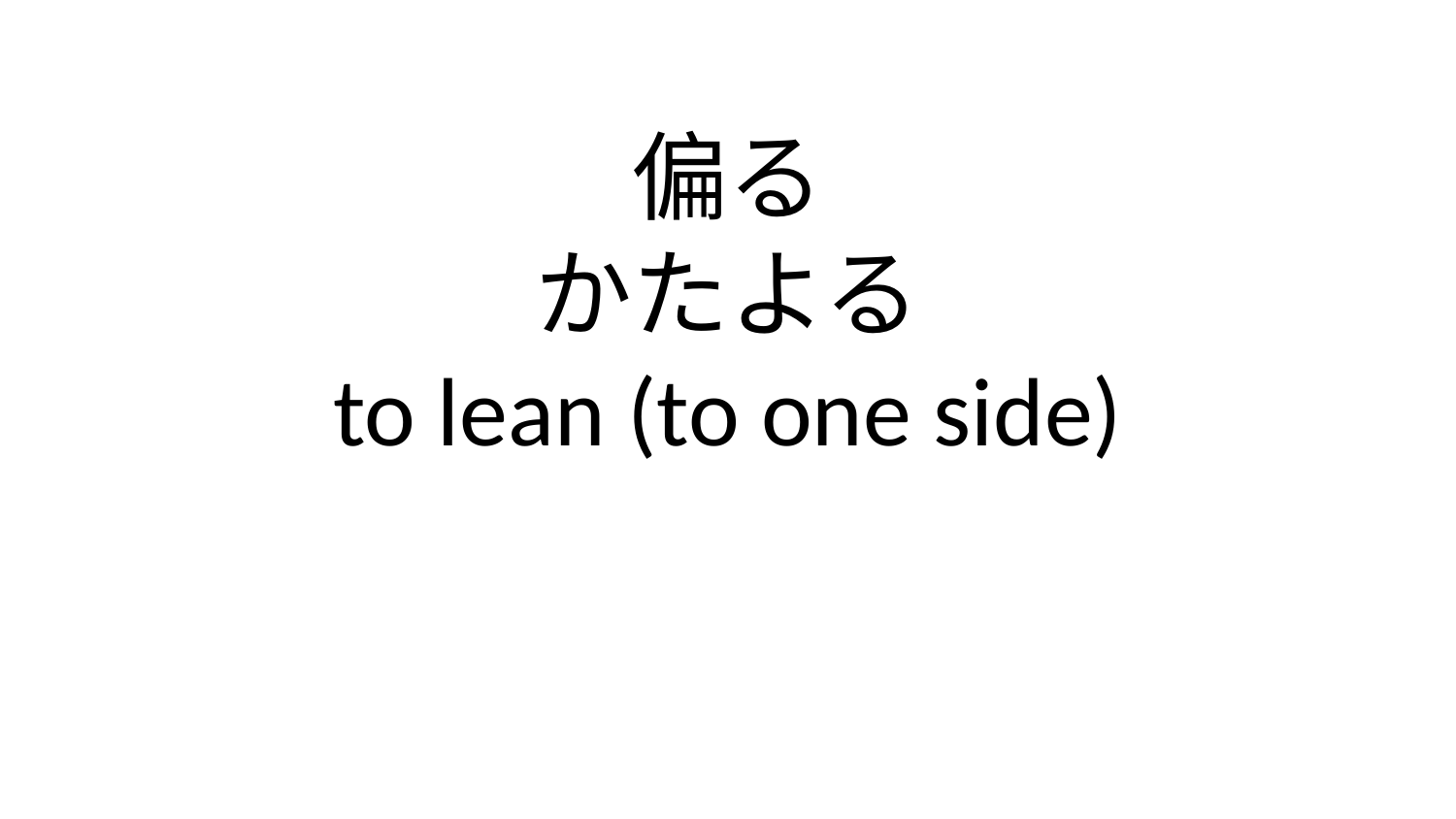

偏る
かたよる
to lean (to one side)